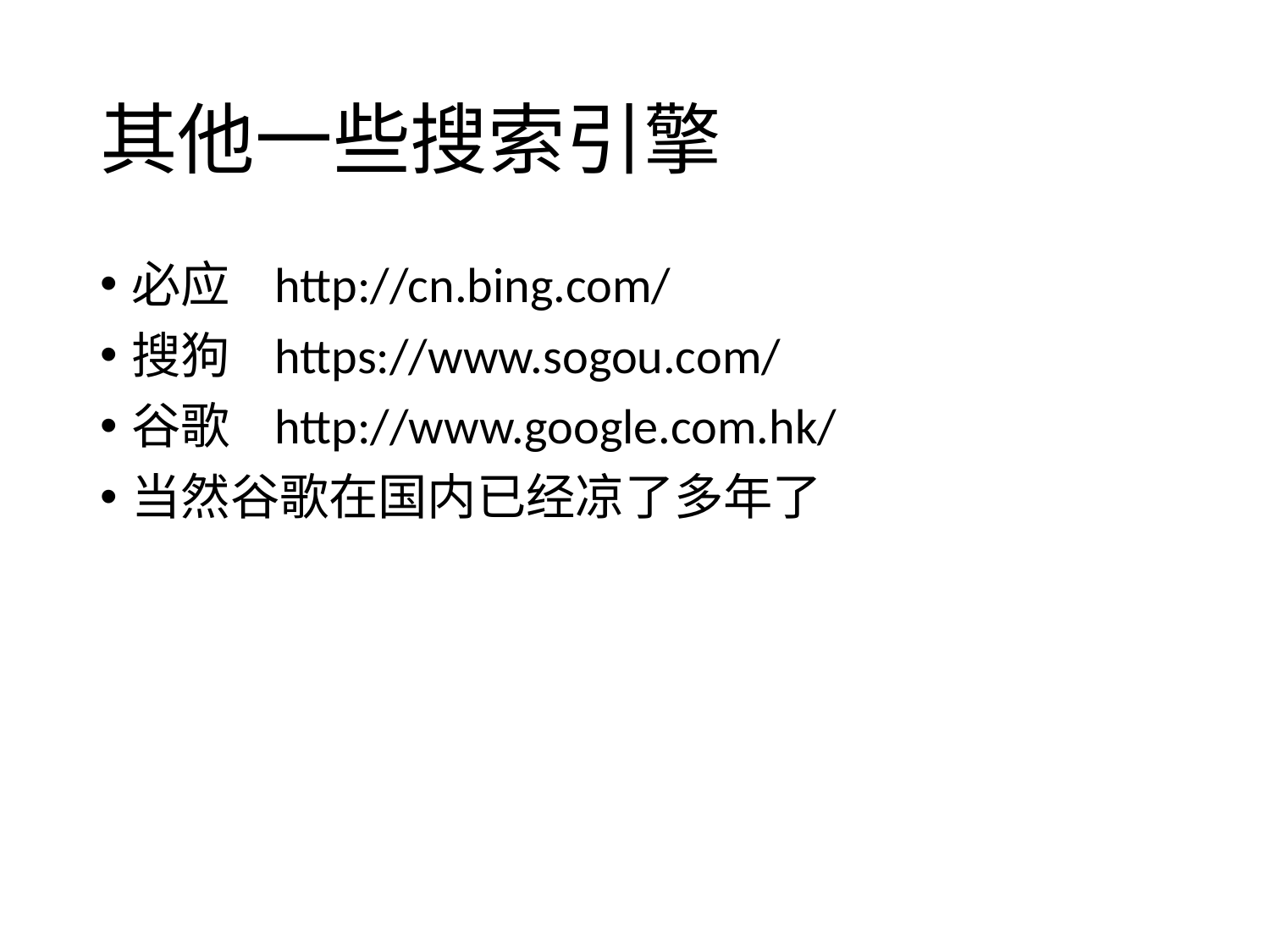

# 其他一些搜索引擎
必应   http://cn.bing.com/
搜狗   https://www.sogou.com/
谷歌   http://www.google.com.hk/
当然谷歌在国内已经凉了多年了